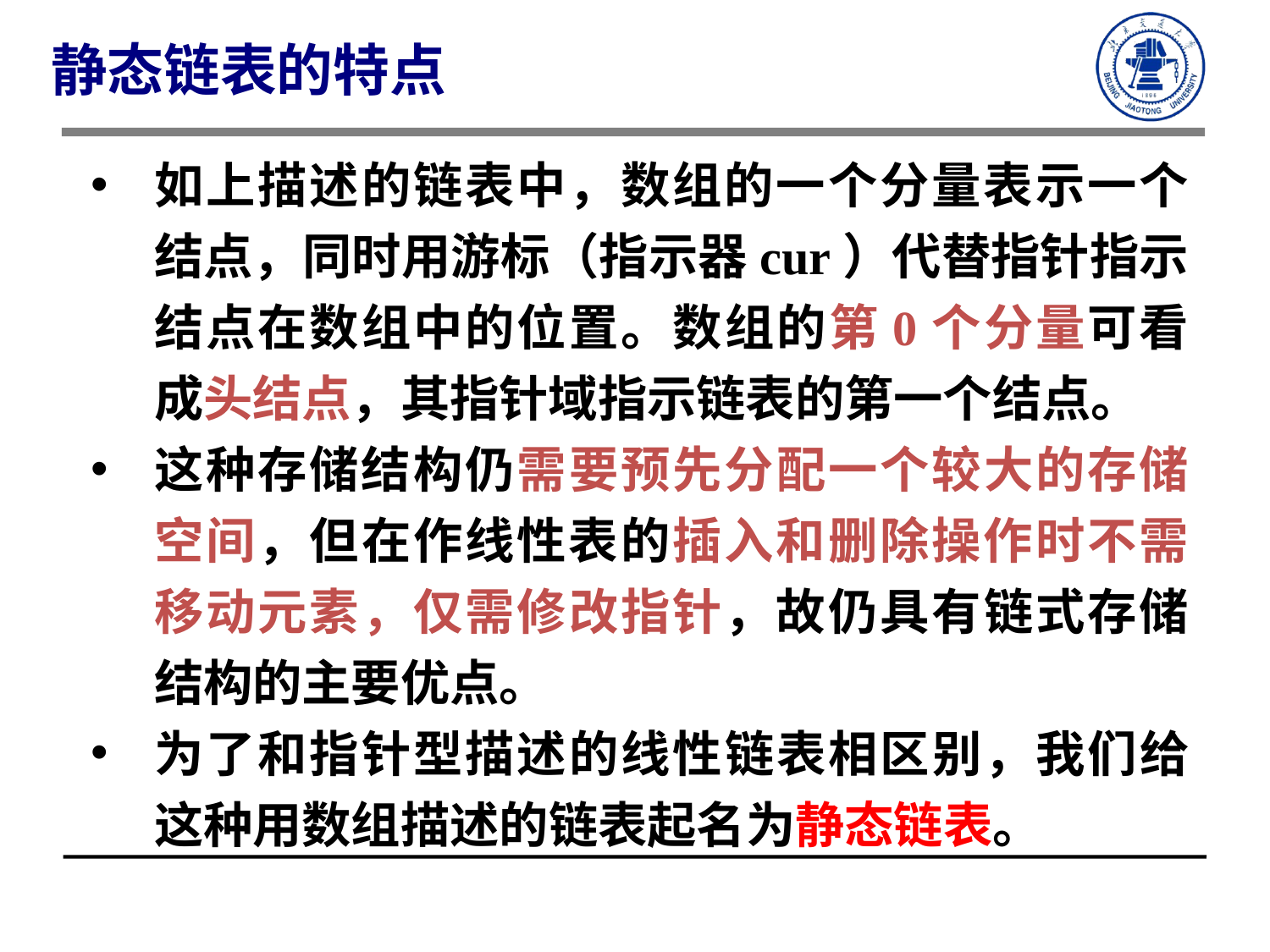

静态链表的特点
如上描述的链表中，数组的一个分量表示一个结点，同时用游标（指示器cur）代替指针指示结点在数组中的位置。数组的第0个分量可看成头结点，其指针域指示链表的第一个结点。
这种存储结构仍需要预先分配一个较大的存储空间，但在作线性表的插入和删除操作时不需移动元素，仅需修改指针，故仍具有链式存储结构的主要优点。
为了和指针型描述的线性链表相区别，我们给这种用数组描述的链表起名为静态链表。